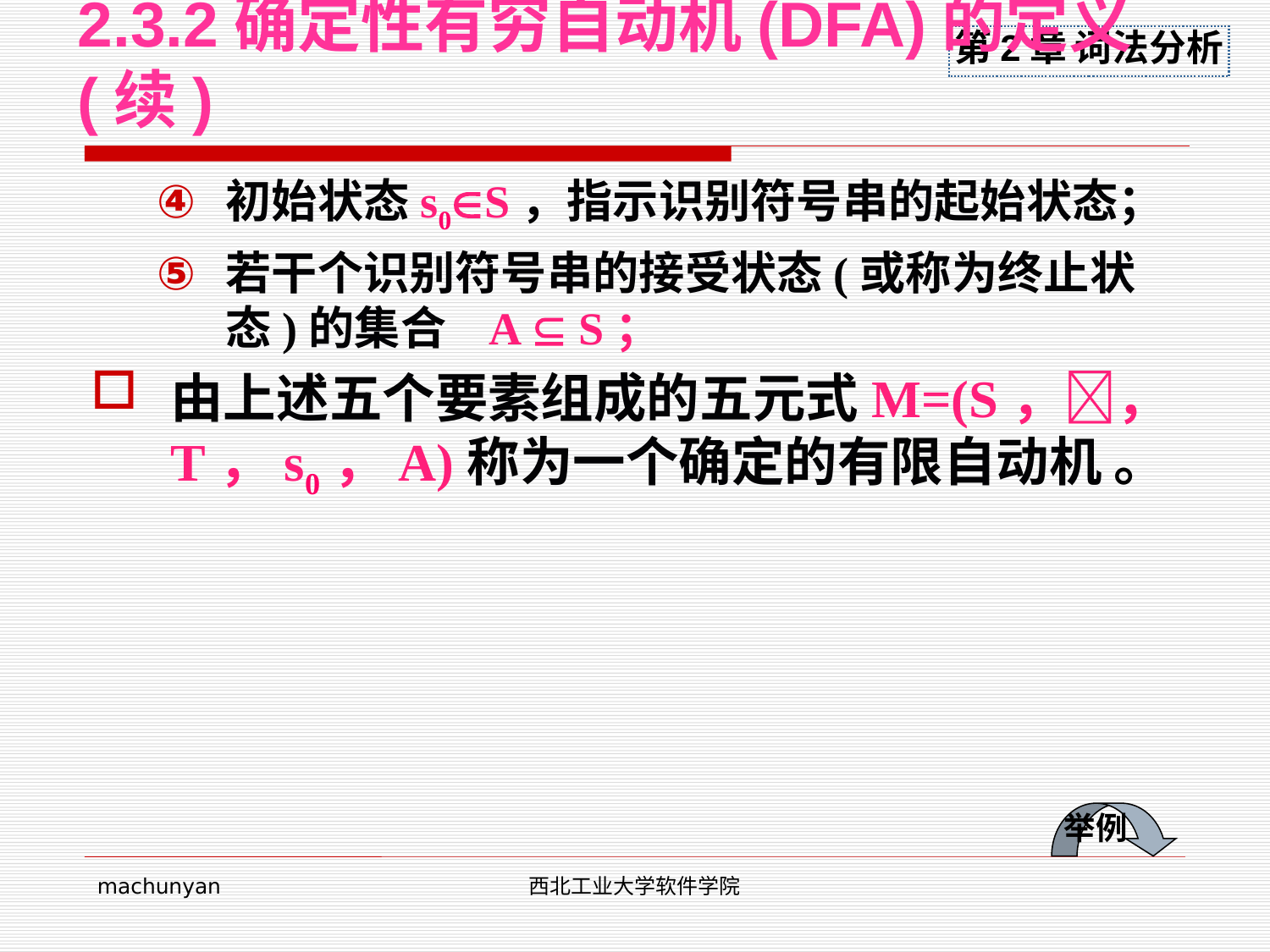

# 2.3.2确定性有穷自动机(DFA)的定义(续)
初始状态s0∈S，指示识别符号串的起始状态；
若干个识别符号串的接受状态(或称为终止状态)的集合   A ⊆ S；
由上述五个要素组成的五元式M=(S，Σ，T，s0，A)称为一个确定的有限自动机 。
举例
machunyan

西北工业大学软件学院
51